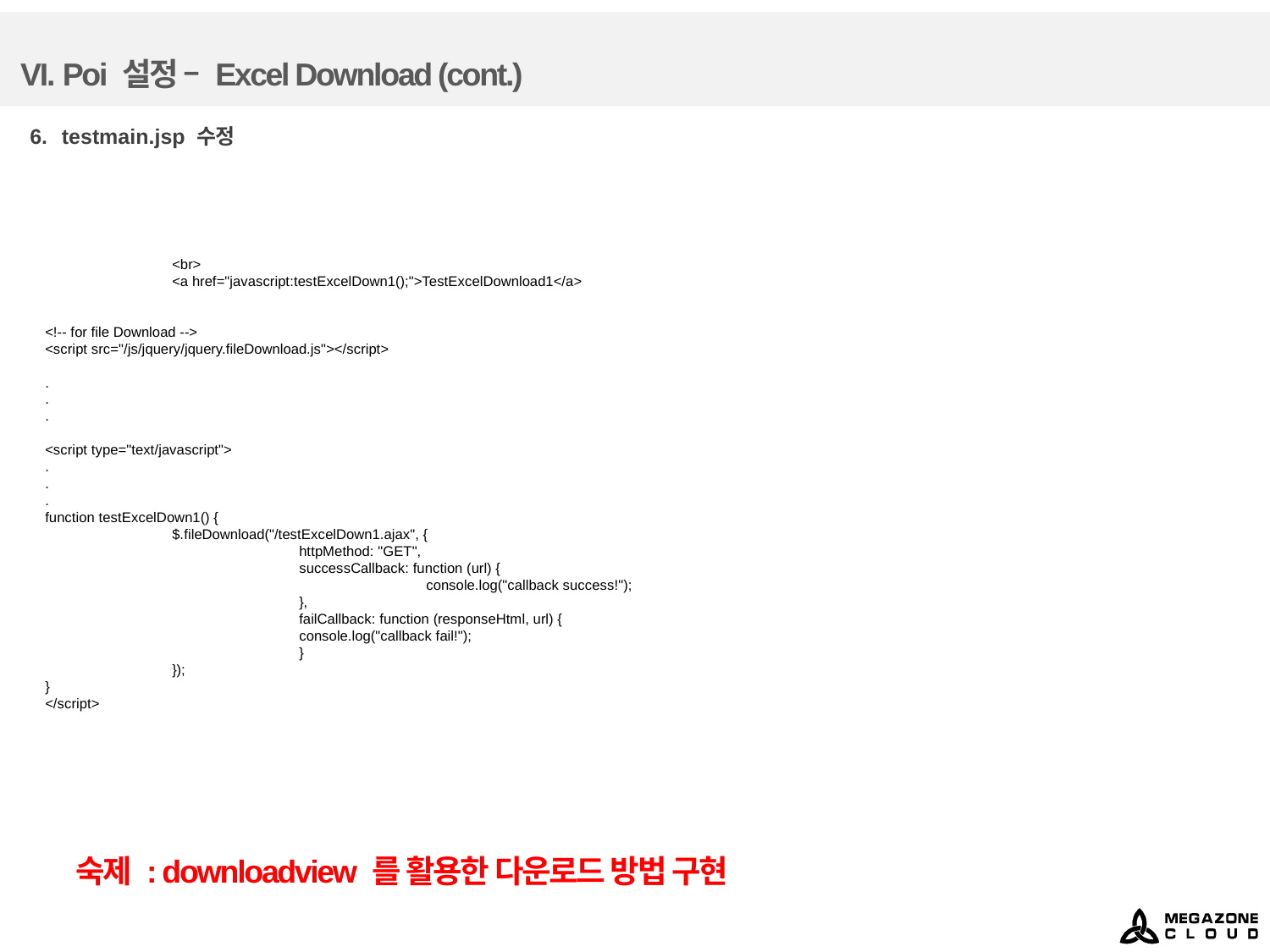

# VI. Poi 설정 – Excel Download (cont.)
testmain.jsp 수정

	<br>
	<a href="javascript:testExcelDown1();">TestExcelDownload1</a>

<!-- for file Download -->
<script src="/js/jquery/jquery.fileDownload.js"></script>

.
.
.

<script type="text/javascript">
.
.
.
function testExcelDown1() {
	$.fileDownload("/testExcelDown1.ajax", {
		httpMethod: "GET",
		successCallback: function (url) {
			console.log("callback success!");
		},
		failCallback: function (responseHtml, url) {
		console.log("callback fail!");
		}
	});
}
</script>
숙제 : downloadview 를 활용한 다운로드 방법 구현